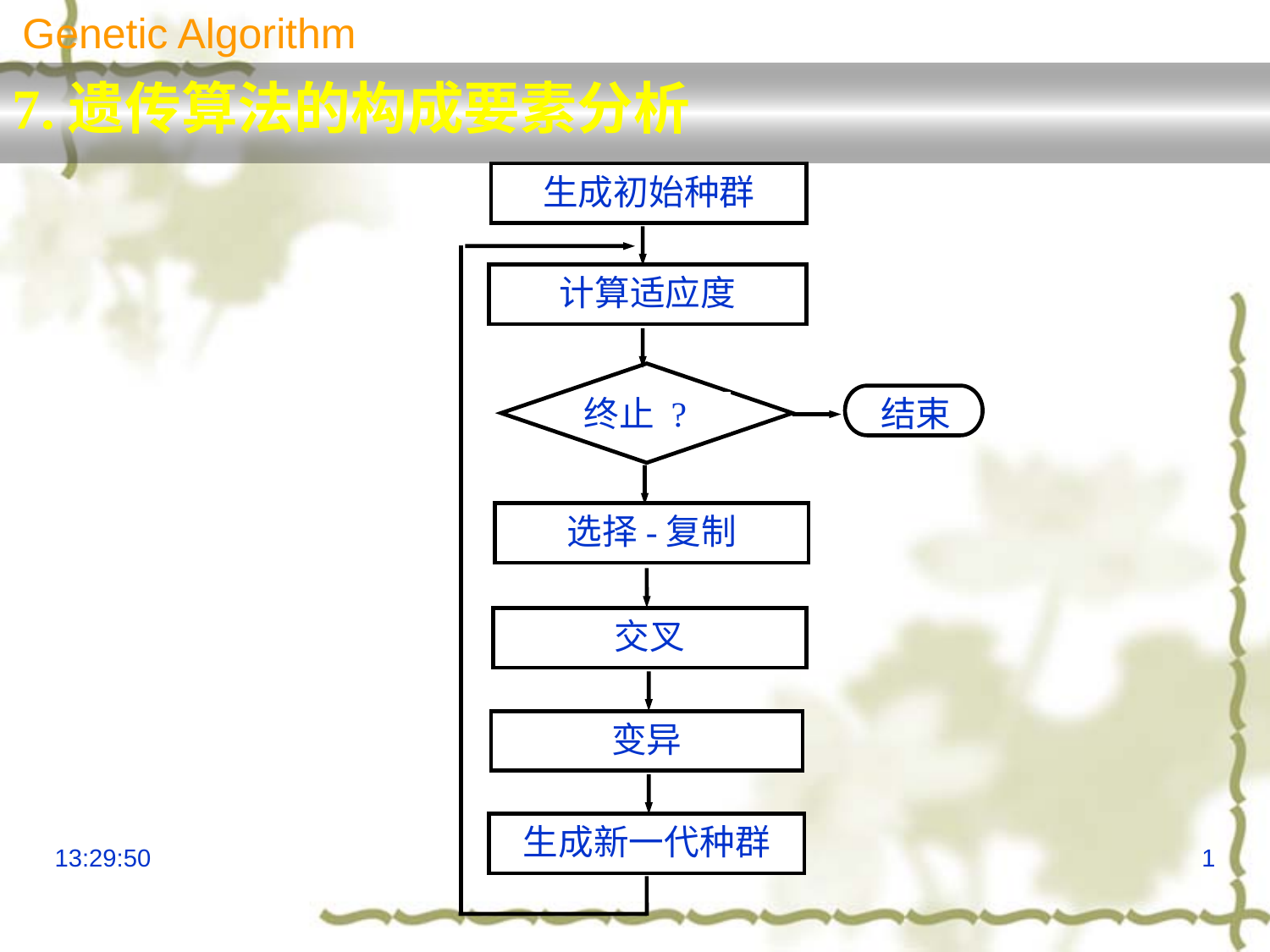

Genetic Algorithm
7.遗传算法的构成要素分析

生成初始种群

计算适应度

终止 ?

选择-复制

交叉

变异

生成新一代种群

结束

13:29:50
1